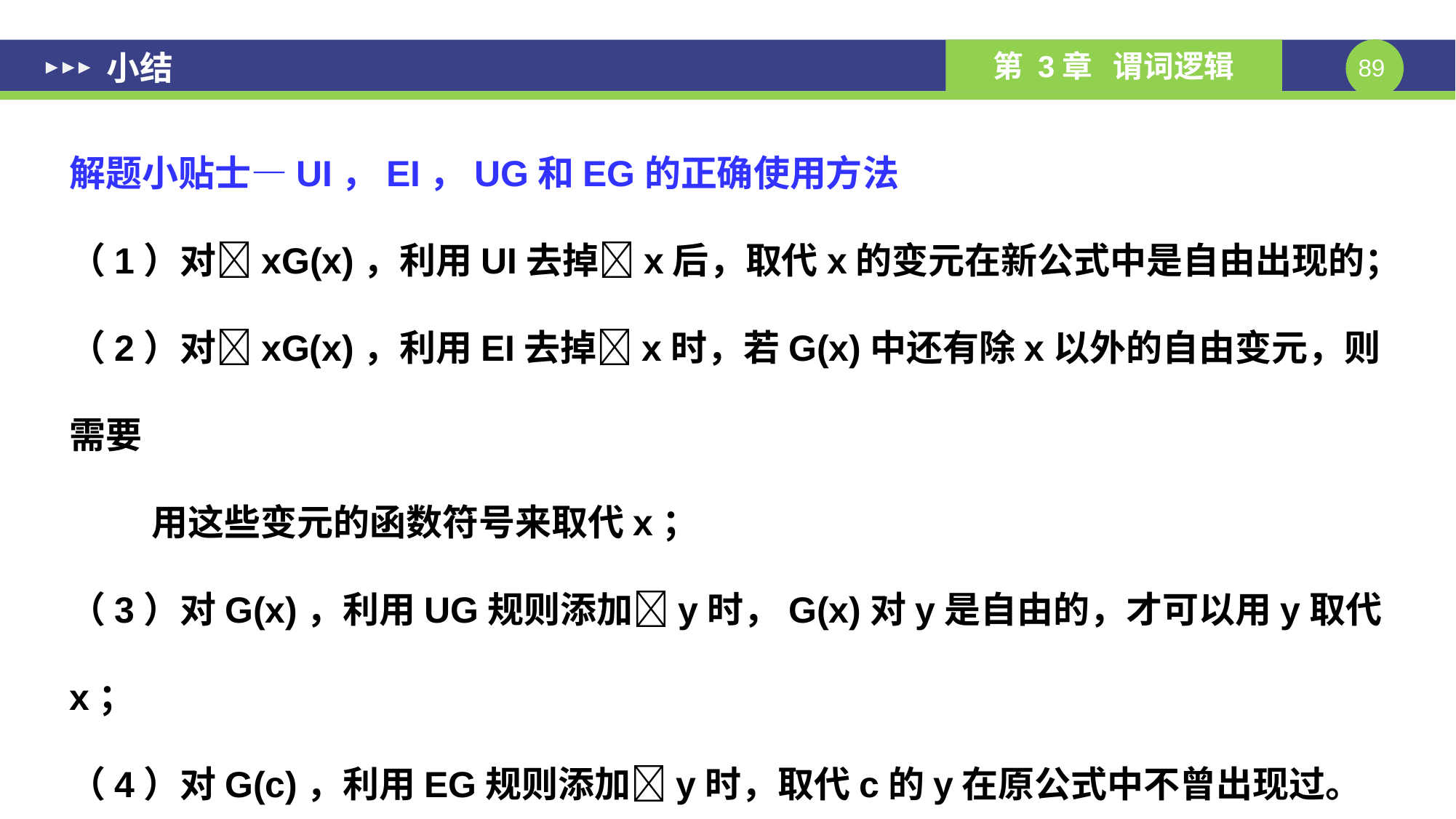

小结
解题小贴士—UI，EI，UG和EG的正确使用方法
（1）对∀xG(x)，利用UI去掉∀x后，取代x的变元在新公式中是自由出现的；
（2）对∃xG(x)，利用EI去掉∃x时，若G(x)中还有除x以外的自由变元，则需要
         用这些变元的函数符号来取代x；
（3）对G(x)，利用UG规则添加∀y时，G(x)对y是自由的，才可以用y取代x；
（4）对G(c)，利用EG规则添加∃y时，取代c的y在原公式中不曾出现过。
（5）注意：公式中如果同时含有自由变元和以该自由变元为变量的函数时，应该先使用EG规则来对整个函数进行量化，再使用UG规则来对自由变元进行量化